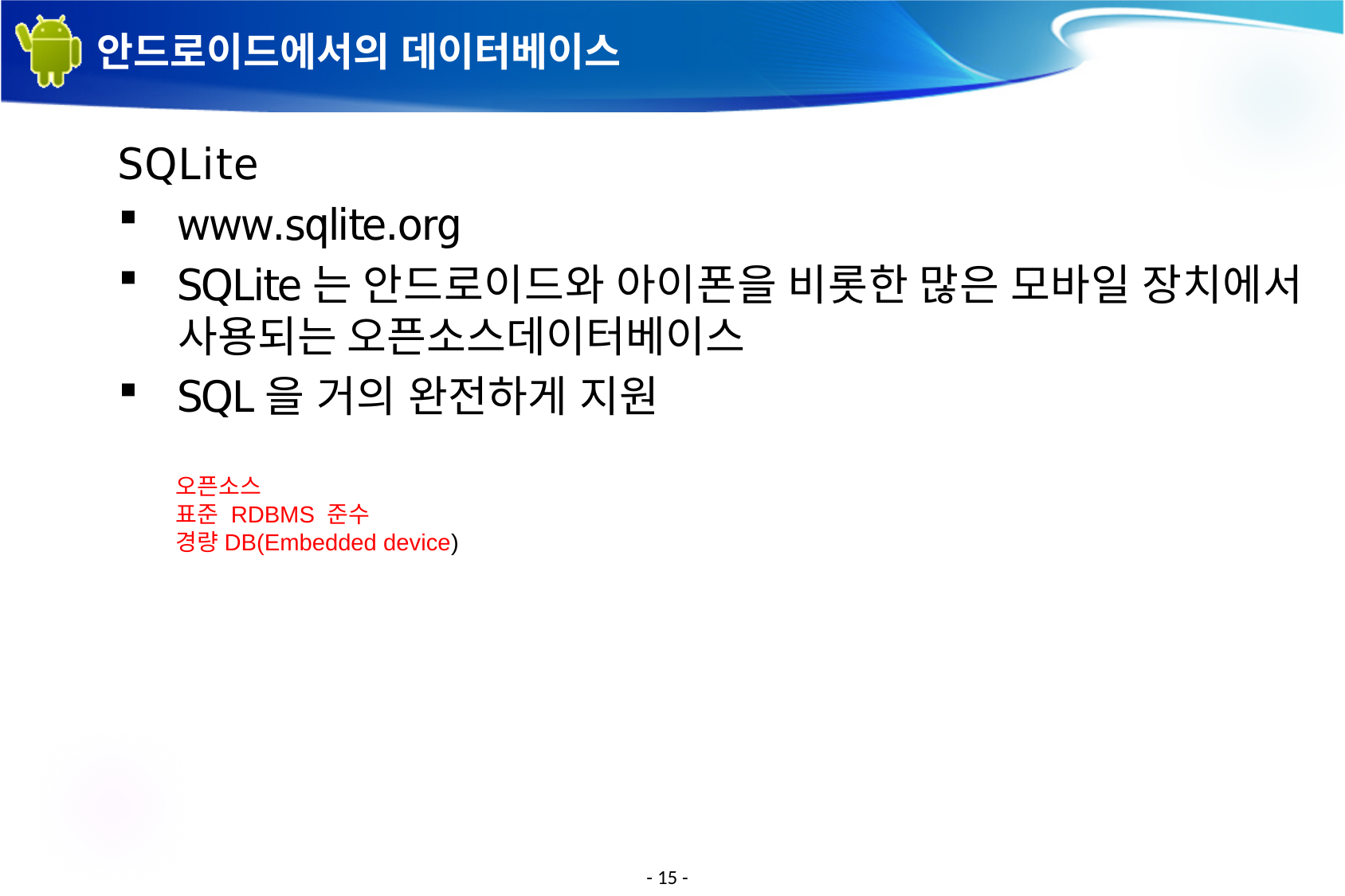

# 안드로이드에서의 데이터베이스
SQLite
www.sqlite.org
SQLite는 안드로이드와 아이폰을 비롯한 많은 모바일 장치에서 사용되는 오픈소스데이터베이스
SQL을 거의 완전하게 지원

오픈소스
표준 RDBMS 준수
경량DB(Embedded device)